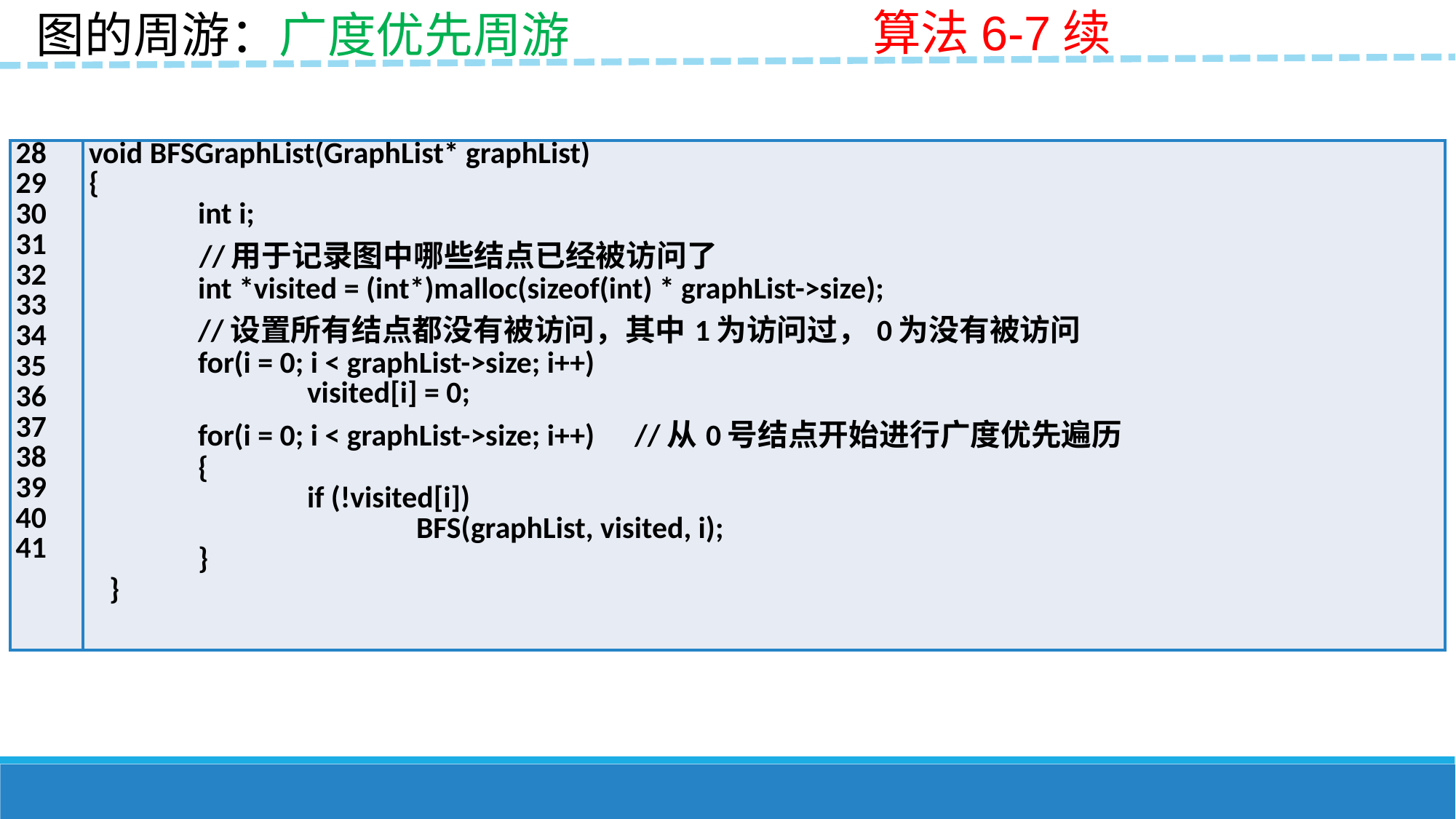

算法6-7续
图的周游：广度优先周游
| 28 29 30 31 32 33 34 35 36 37 38 39 40 41 | void BFSGraphList(GraphList\* graphList) { int i; //用于记录图中哪些结点已经被访问了 int \*visited = (int\*)malloc(sizeof(int) \* graphList->size); //设置所有结点都没有被访问，其中1为访问过，0为没有被访问 for(i = 0; i < graphList->size; i++) visited[i] = 0; for(i = 0; i < graphList->size; i++) //从0号结点开始进行广度优先遍历 { if (!visited[i]) BFS(graphList, visited, i); } } |
| --- | --- |